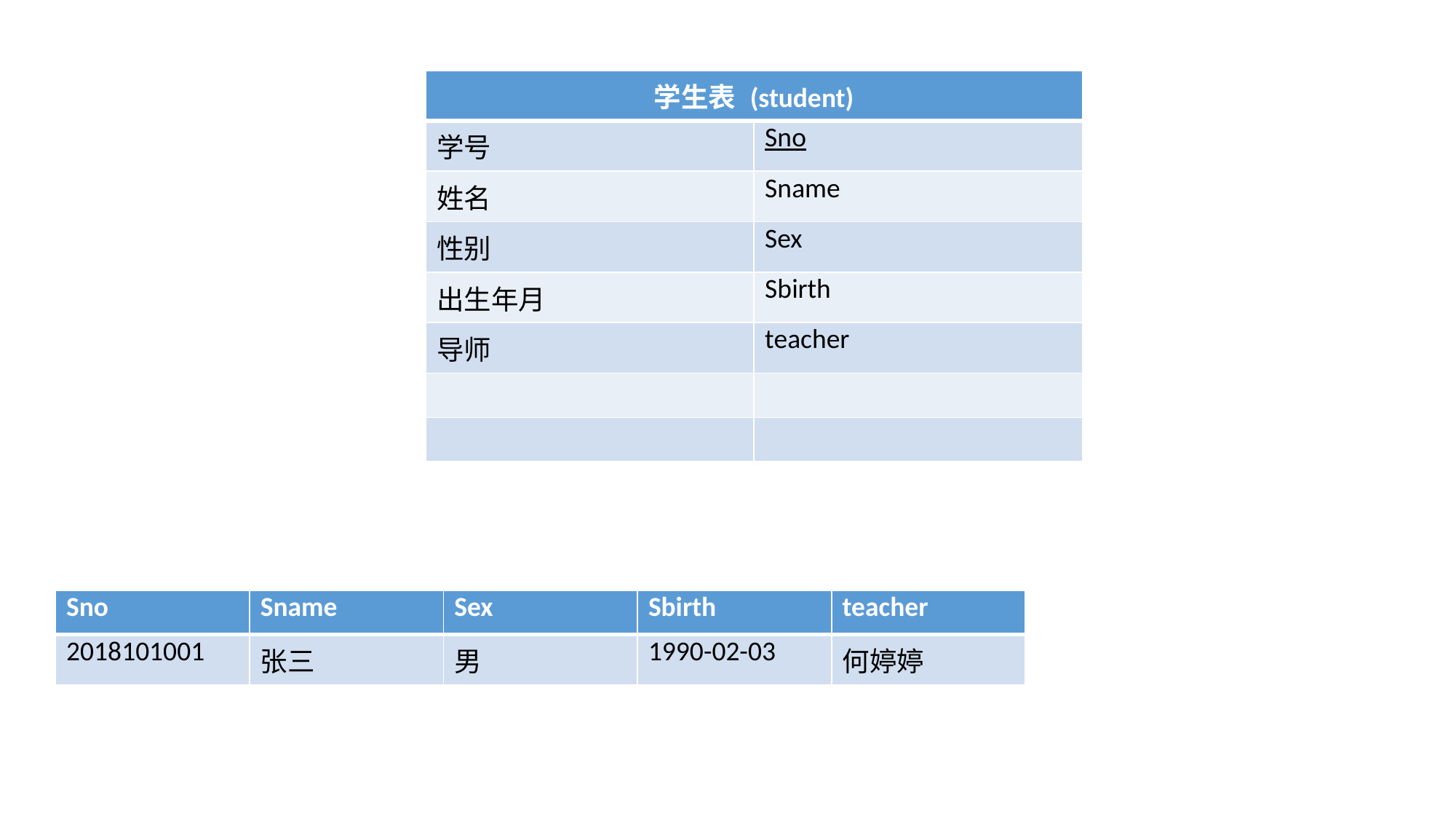

| 学生表 (student) |  |
| --- | --- |
| 学号 | Sno |
| 姓名 | Sname |
| 性别 | Sex |
| 出生年月 | Sbirth |
| 导师 | teacher |
|  |  |
|  |  |
| Sno | Sname | Sex | Sbirth | teacher |
| --- | --- | --- | --- | --- |
| 2018101001 | 张三 | 男 | 1990-02-03 | 何婷婷 |